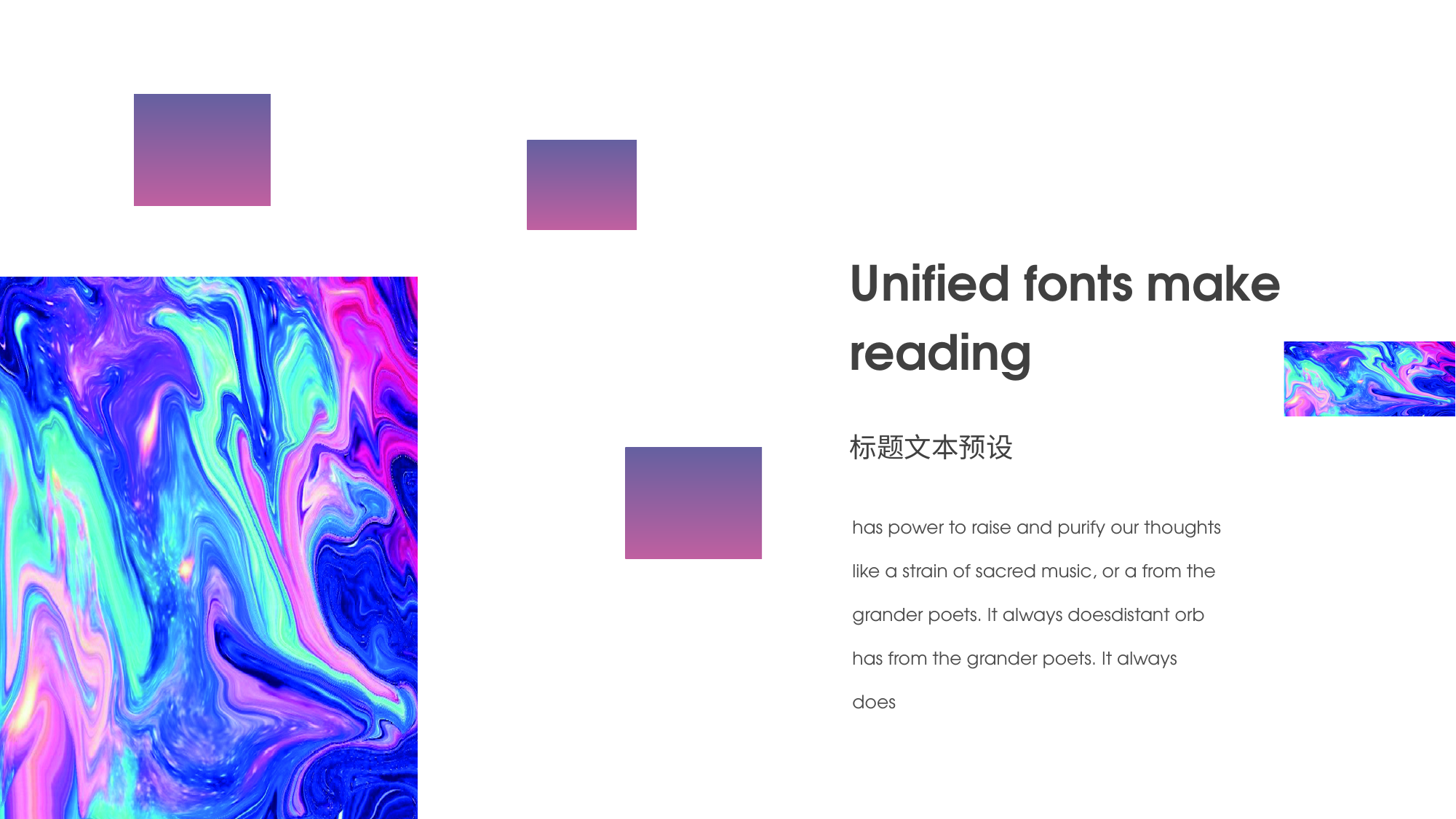

Unified fonts make
reading

标题文本预设

has power to raise and purify our thoughts like a strain of sacred music, or a from the grander poets. It always doesdistant orb has from the grander poets. It always does